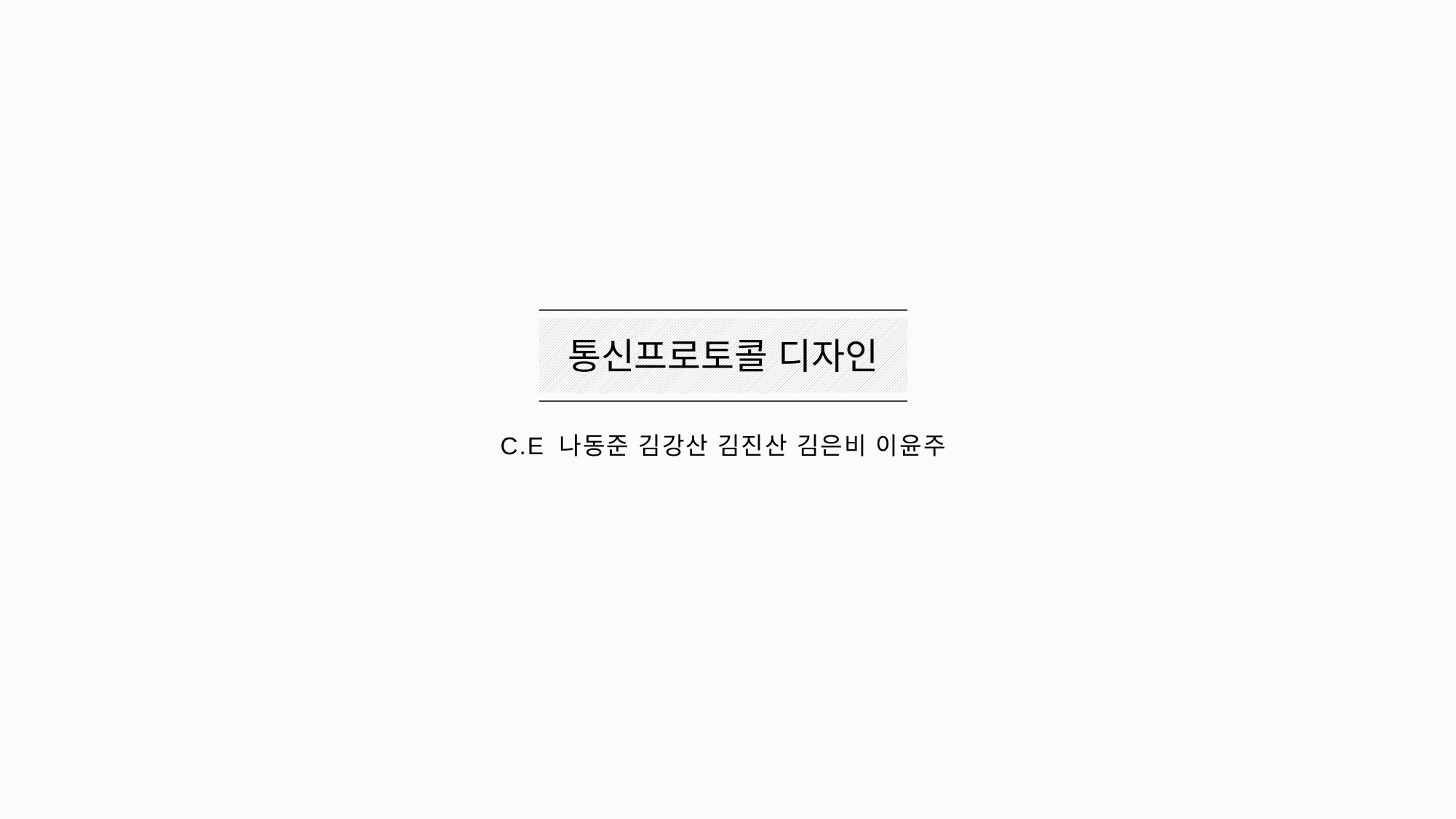

통신프로토콜 디자인
C.E 나동준 김강산 김진산 김은비 이윤주